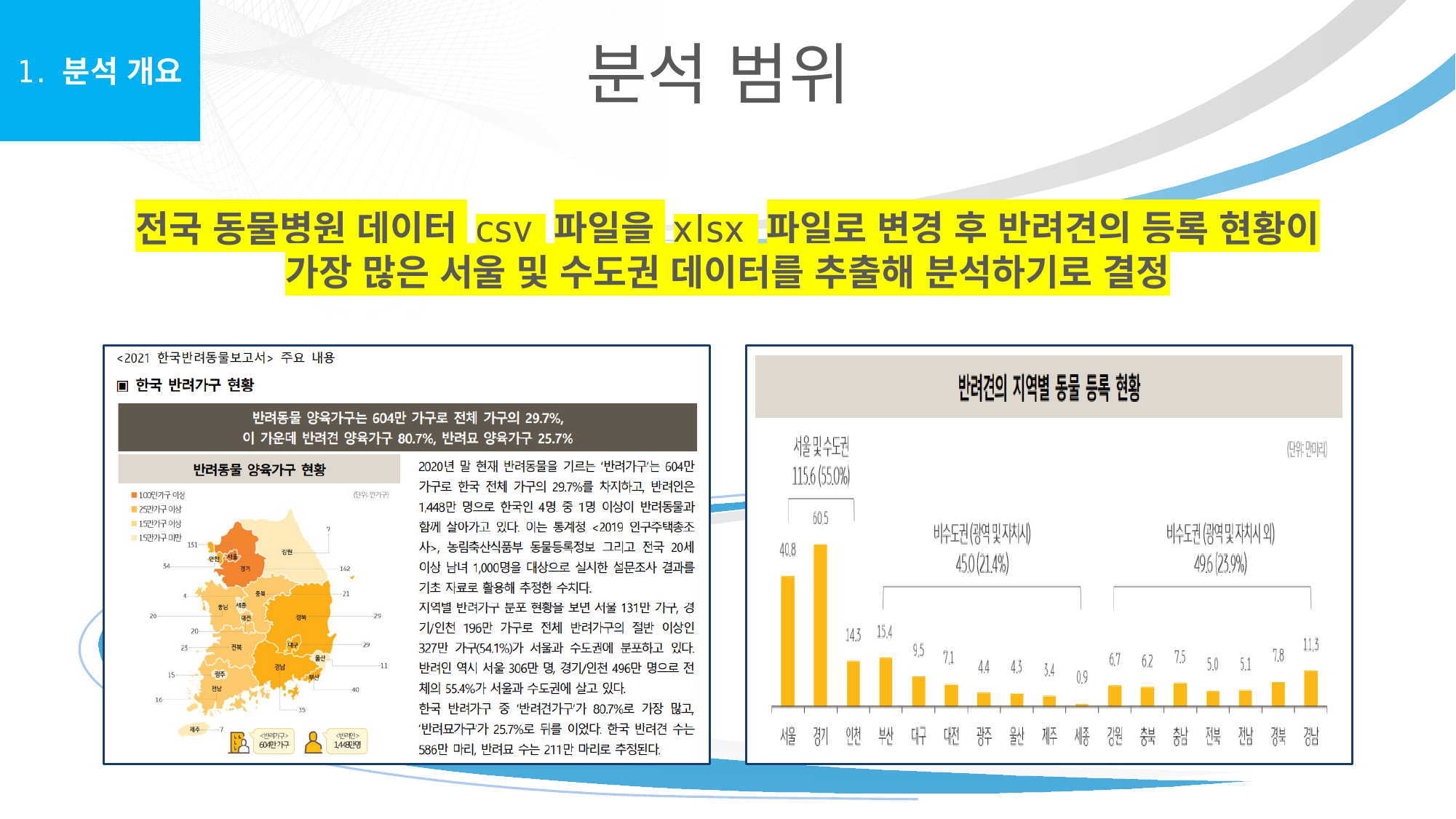

1. 분석 개요
분석 범위
# 전국 동물병원 데이터 csv 파일을 xlsx 파일로 변경 후 반려견의 등록 현황이 가장 많은 서울 및 수도권 데이터를 추출해 분석하기로 결정